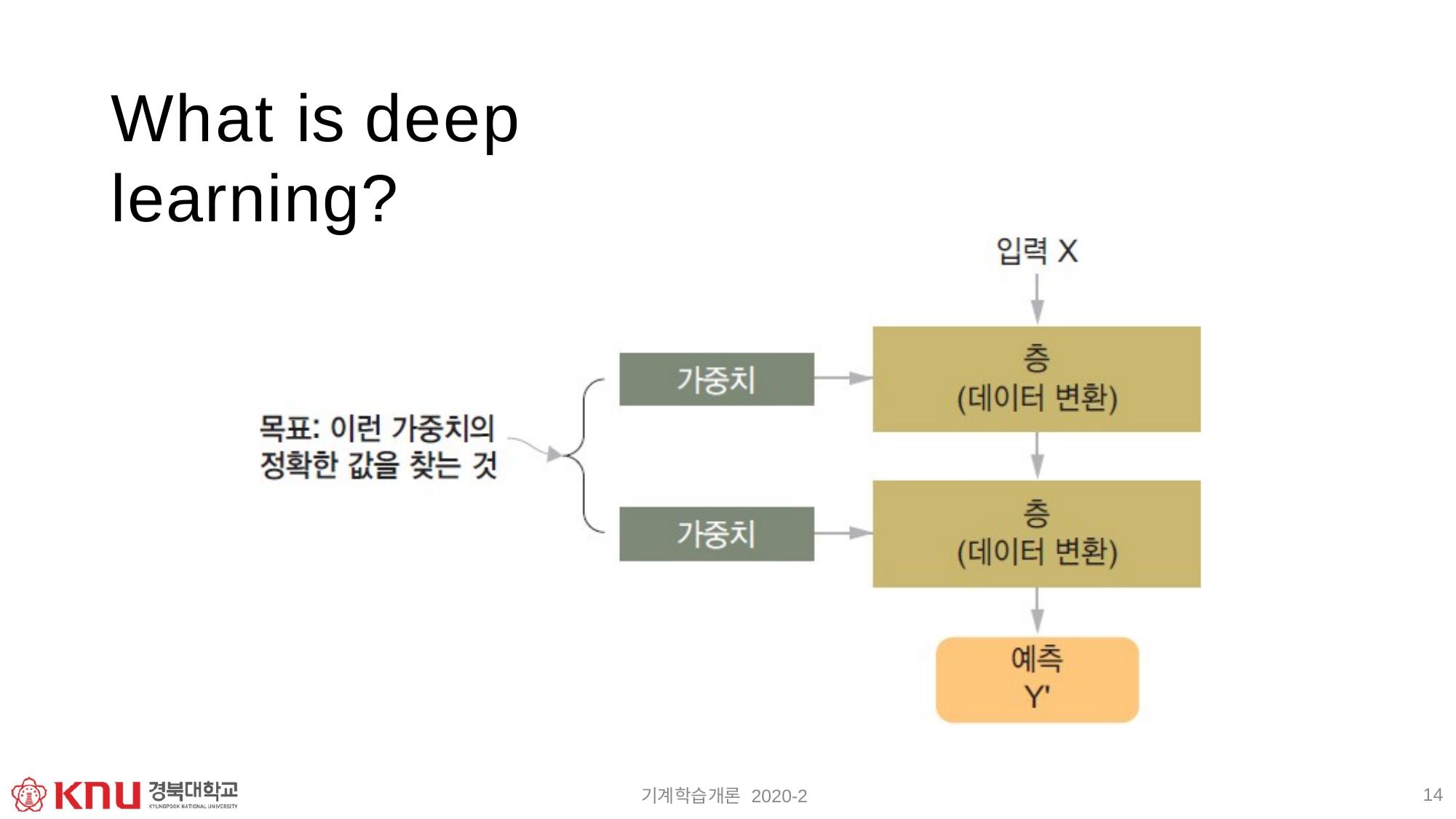

# What is deep learning?

14
기계학습개론 2020-2